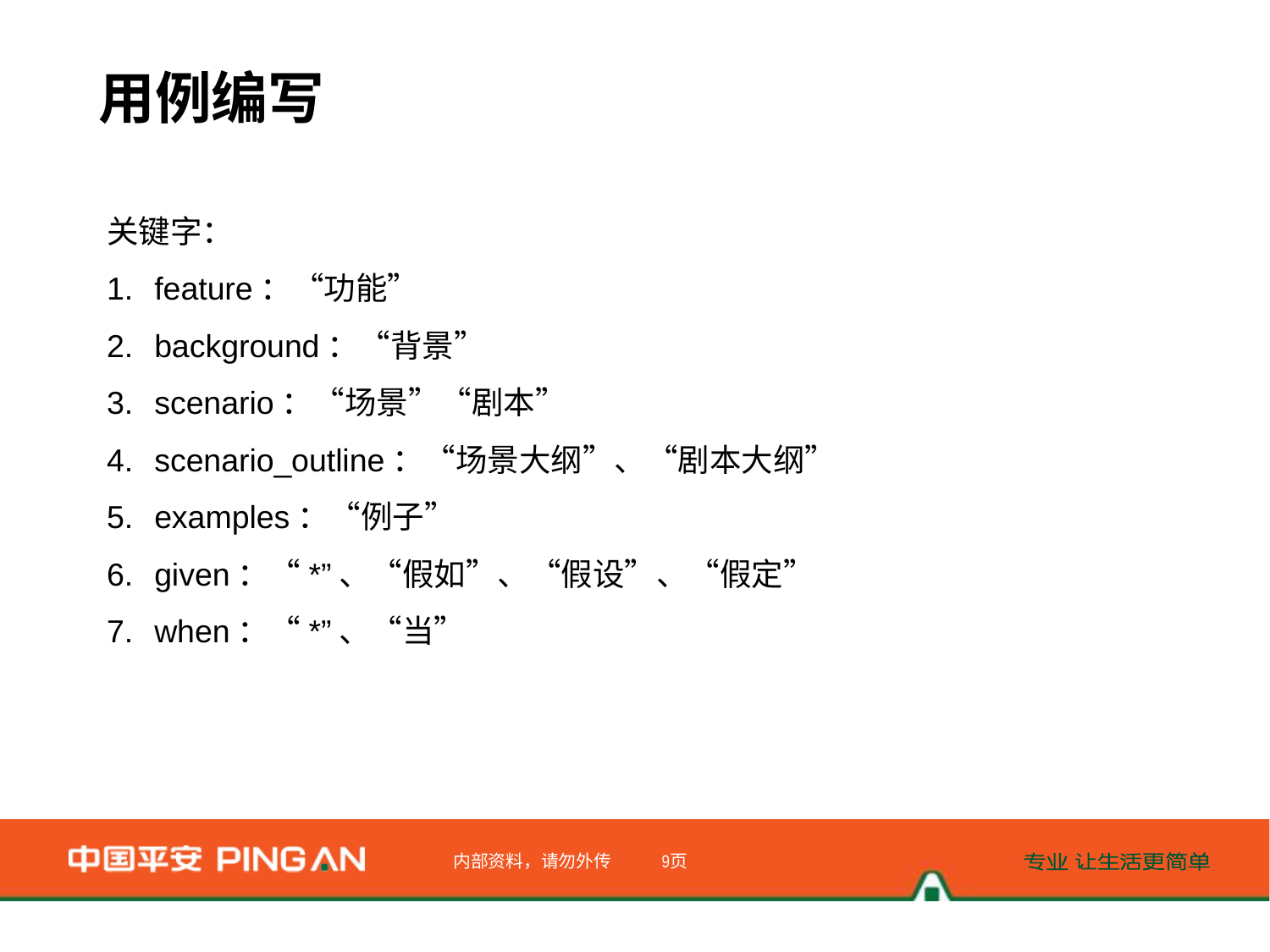

用例编写
关键字：
feature：“功能”
background：“背景”
scenario：“场景”“剧本”
scenario_outline：“场景大纲”、“剧本大纲”
examples：“例子”
given：“*”、“假如”、“假设”、“假定”
when：“*”、“当”